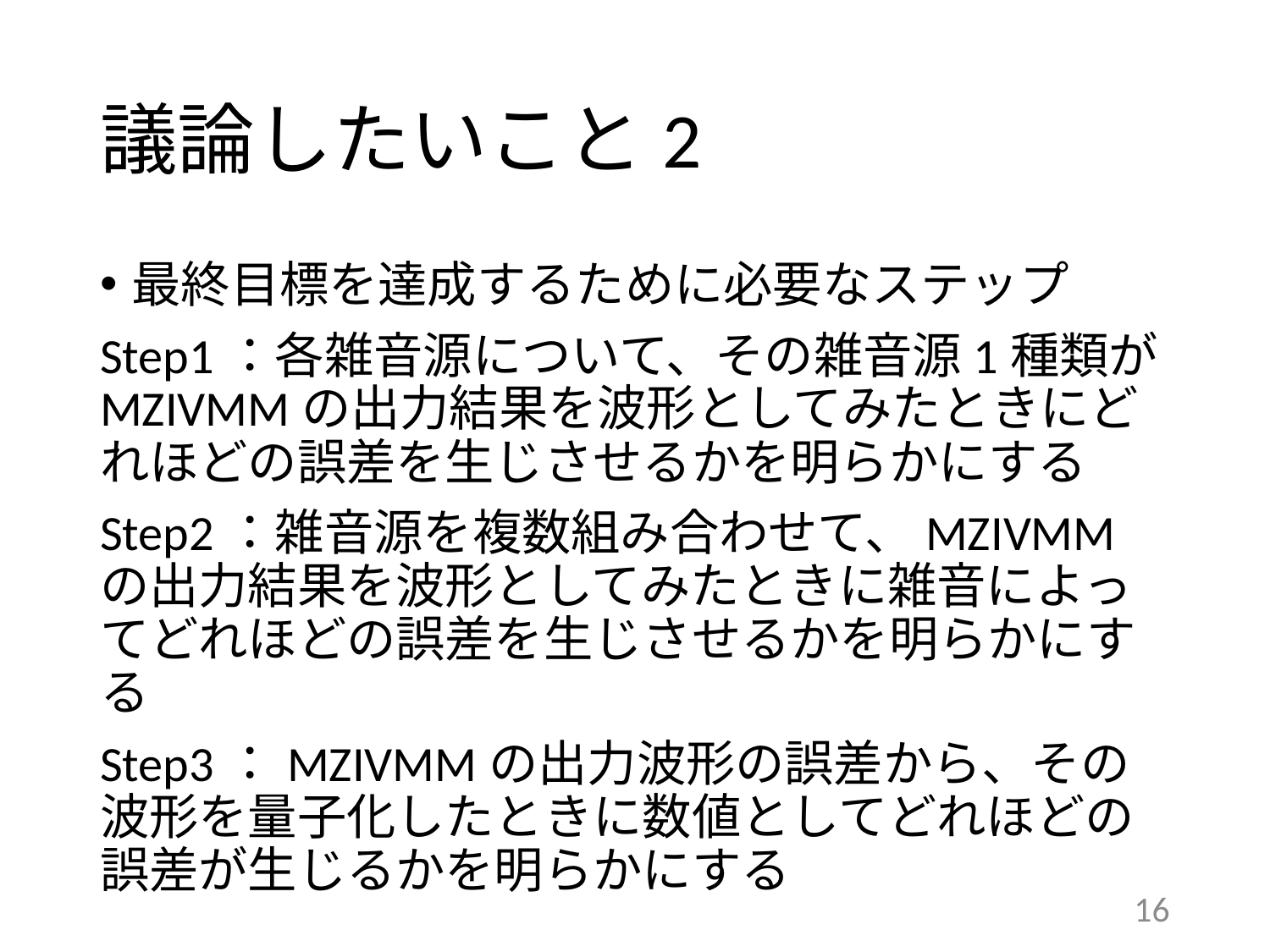

# 議論したいこと2
最終目標を達成するために必要なステップ
Step1：各雑音源について、その雑音源1種類がMZIVMMの出力結果を波形としてみたときにどれほどの誤差を生じさせるかを明らかにする
Step2：雑音源を複数組み合わせて、MZIVMMの出力結果を波形としてみたときに雑音によってどれほどの誤差を生じさせるかを明らかにする
Step3：MZIVMMの出力波形の誤差から、その波形を量子化したときに数値としてどれほどの誤差が生じるかを明らかにする

16